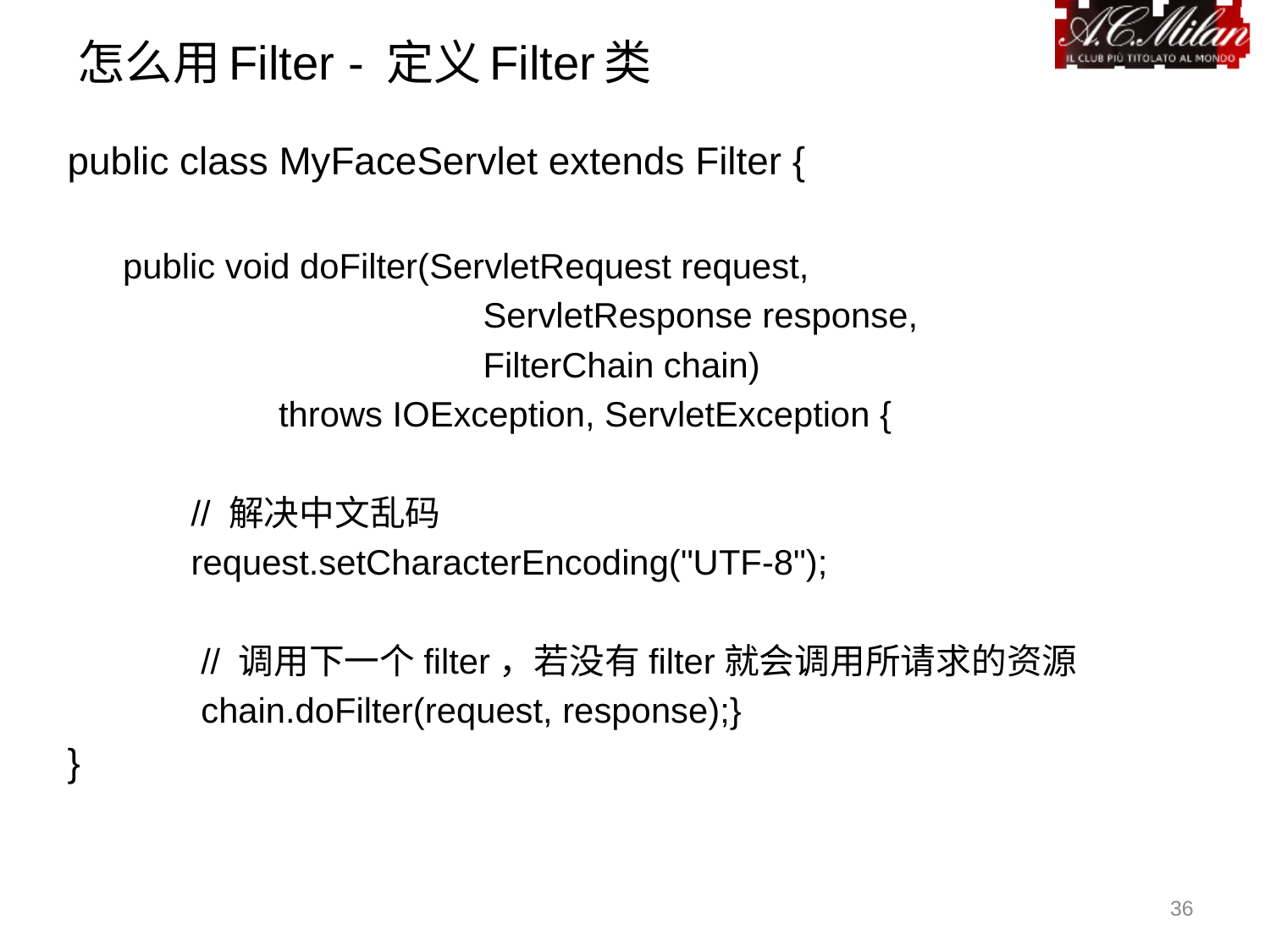

怎么用Filter - 定义Filter类
public class MyFaceServlet extends Filter {

public void doFilter(ServletRequest request,
                                     ServletResponse response,
                                     FilterChain chain)
                throws IOException, ServletException {

       // 解决中文乱码
       request.setCharacterEncoding("UTF-8");

        // 调用下一个filter，若没有filter就会调用所请求的资源
        chain.doFilter(request, response);}
}

36